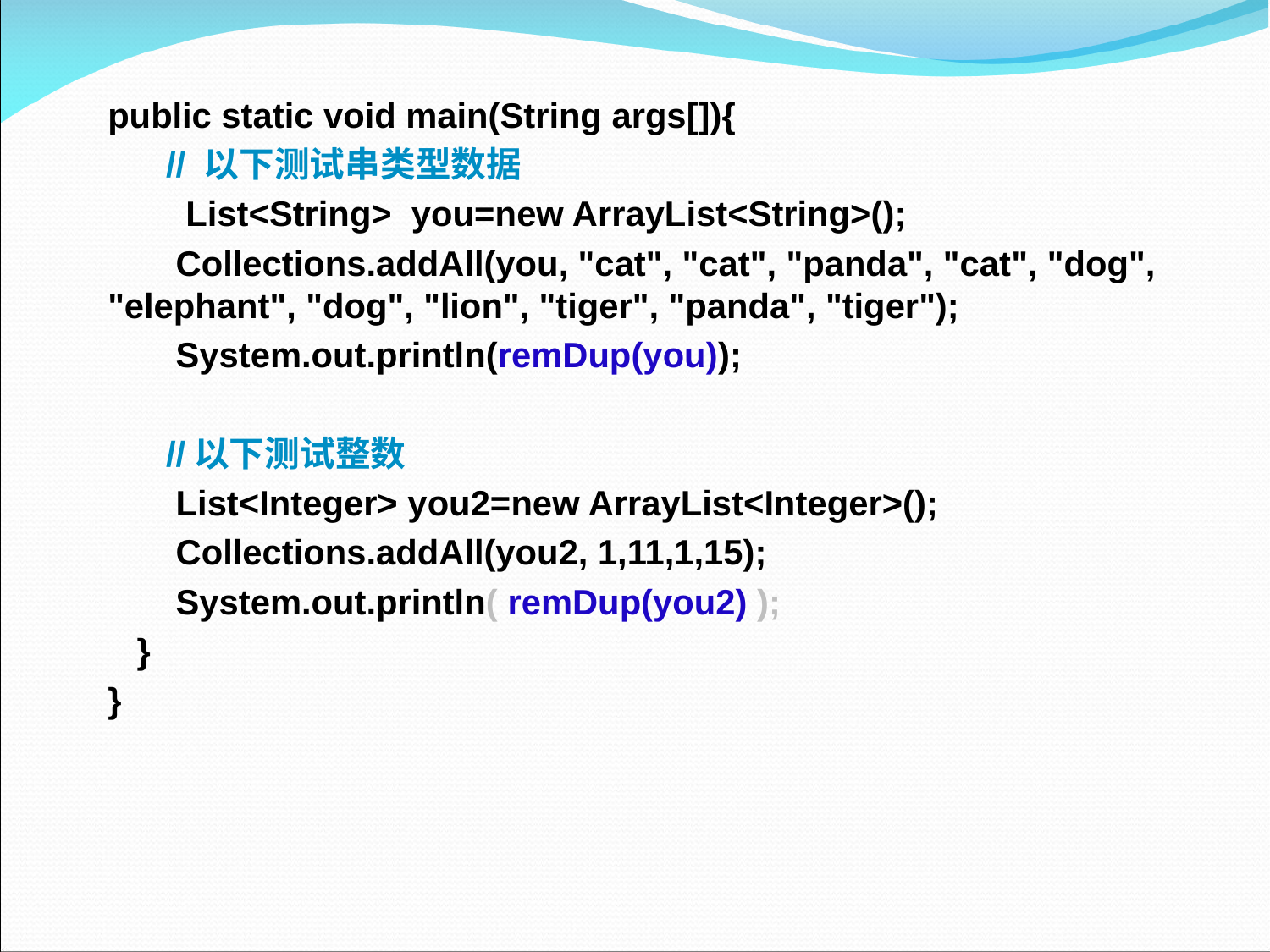

public static void main(String args[]){
      // 以下测试串类型数据
        List<String>  you=new ArrayList<String>();
       Collections.addAll(you, "cat", "cat", "panda", "cat", "dog", "elephant", "dog", "lion", "tiger", "panda", "tiger");
       System.out.println(remDup(you));

      //以下测试整数
       List<Integer> you2=new ArrayList<Integer>();
       Collections.addAll(you2, 1,11,1,15);
       System.out.println( remDup(you2) );
   }
}